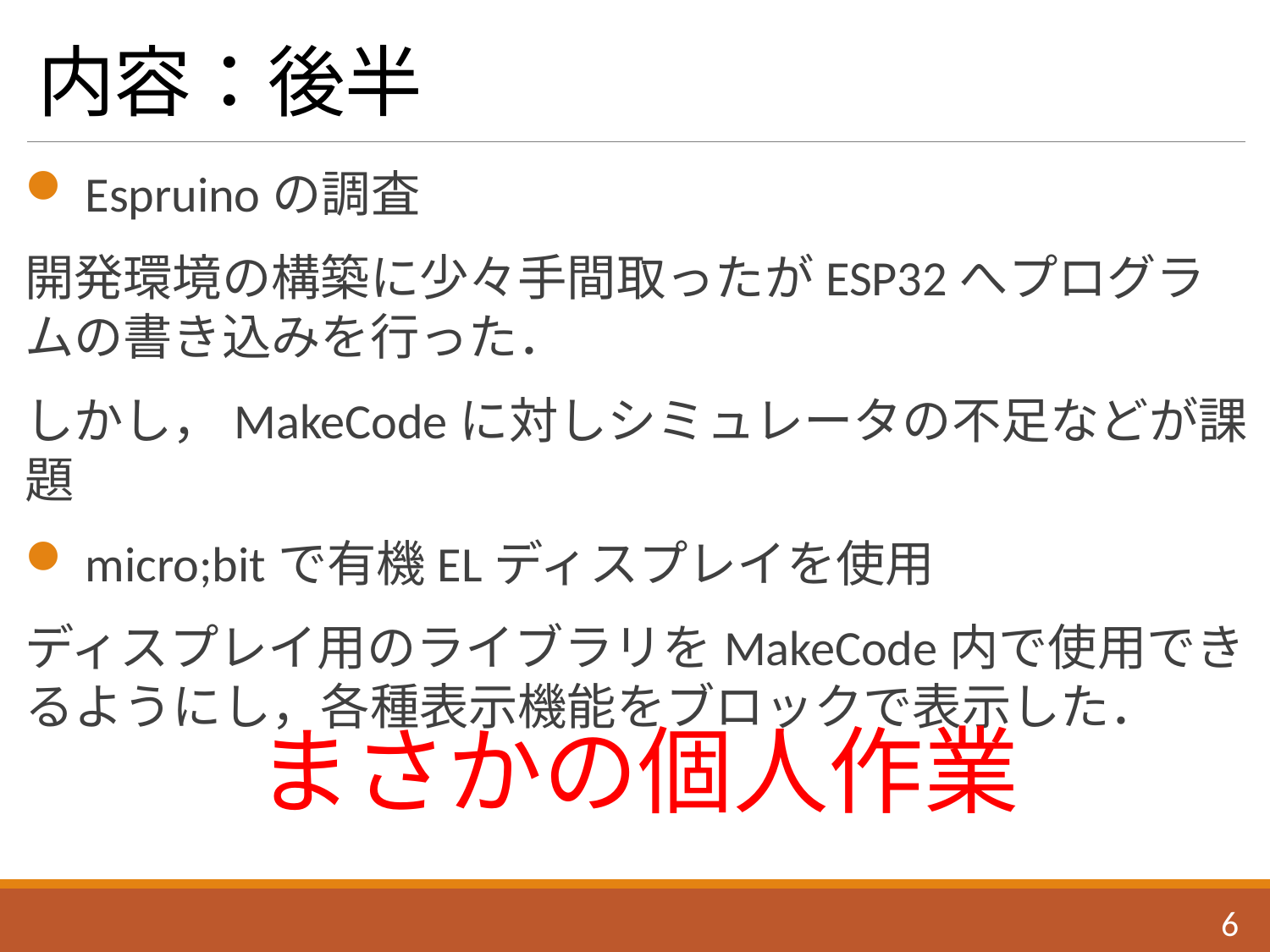

# 内容：後半
 Espruinoの調査
開発環境の構築に少々手間取ったがESP32へプログラムの書き込みを行った．
しかし，MakeCodeに対しシミュレータの不足などが課題
 micro;bitで有機ELディスプレイを使用
ディスプレイ用のライブラリをMakeCode内で使用できるようにし，各種表示機能をブロックで表示した．

まさかの個人作業
6